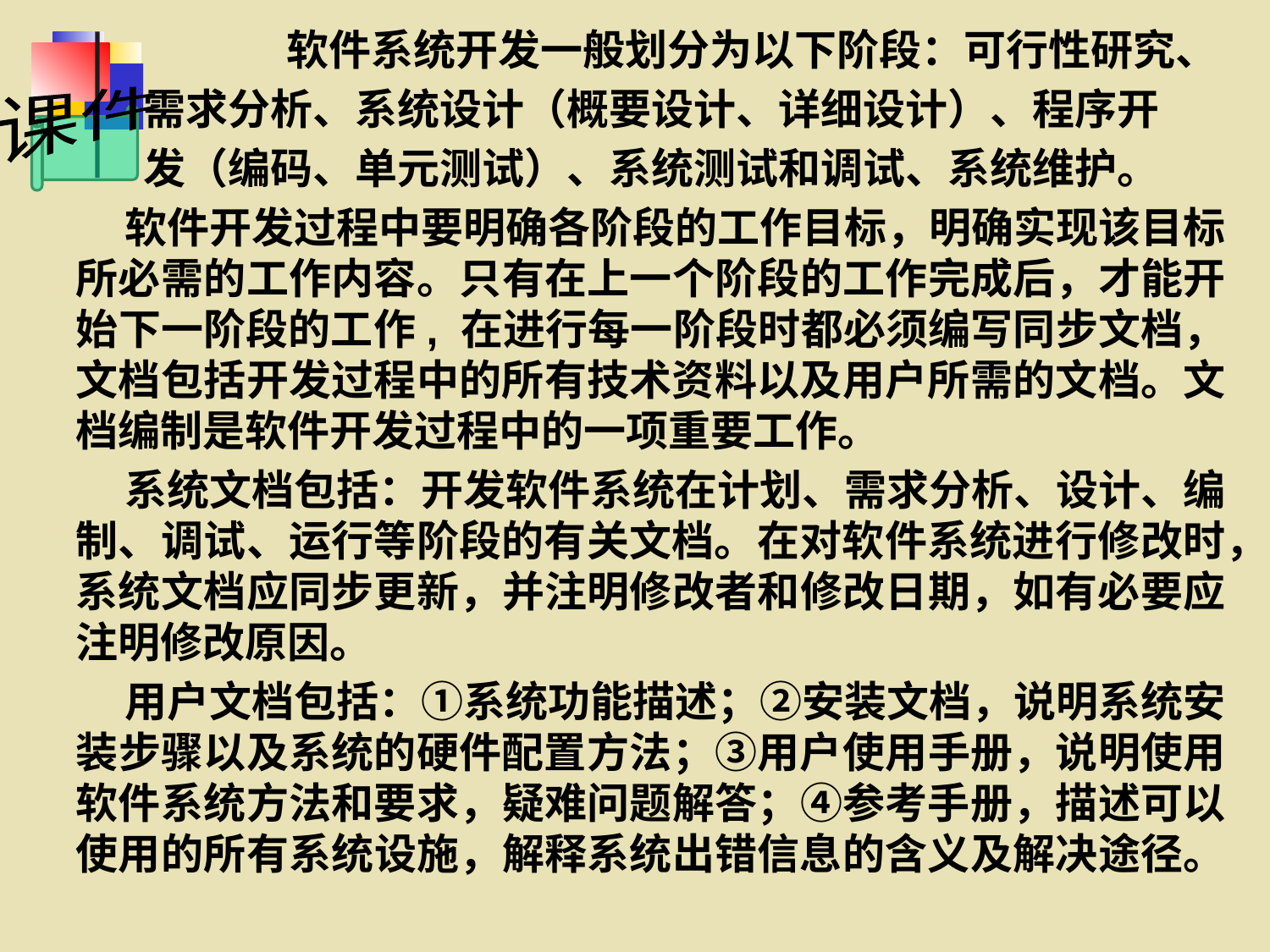

软件系统开发一般划分为以下阶段：可行性研究、
      需求分析、系统设计（概要设计、详细设计）、程序开
      发（编码、单元测试）、系统测试和调试、系统维护。
    软件开发过程中要明确各阶段的工作目标，明确实现该目标所必需的工作内容。只有在上一个阶段的工作完成后，才能开始下一阶段的工作, 在进行每一阶段时都必须编写同步文档，文档包括开发过程中的所有技术资料以及用户所需的文档。文档编制是软件开发过程中的一项重要工作。
    系统文档包括：开发软件系统在计划、需求分析、设计、编制、调试、运行等阶段的有关文档。在对软件系统进行修改时，系统文档应同步更新，并注明修改者和修改日期，如有必要应注明修改原因。
    用户文档包括：①系统功能描述；②安装文档，说明系统安装步骤以及系统的硬件配置方法；③用户使用手册，说明使用软件系统方法和要求，疑难问题解答；④参考手册，描述可以使用的所有系统设施，解释系统出错信息的含义及解决途径。